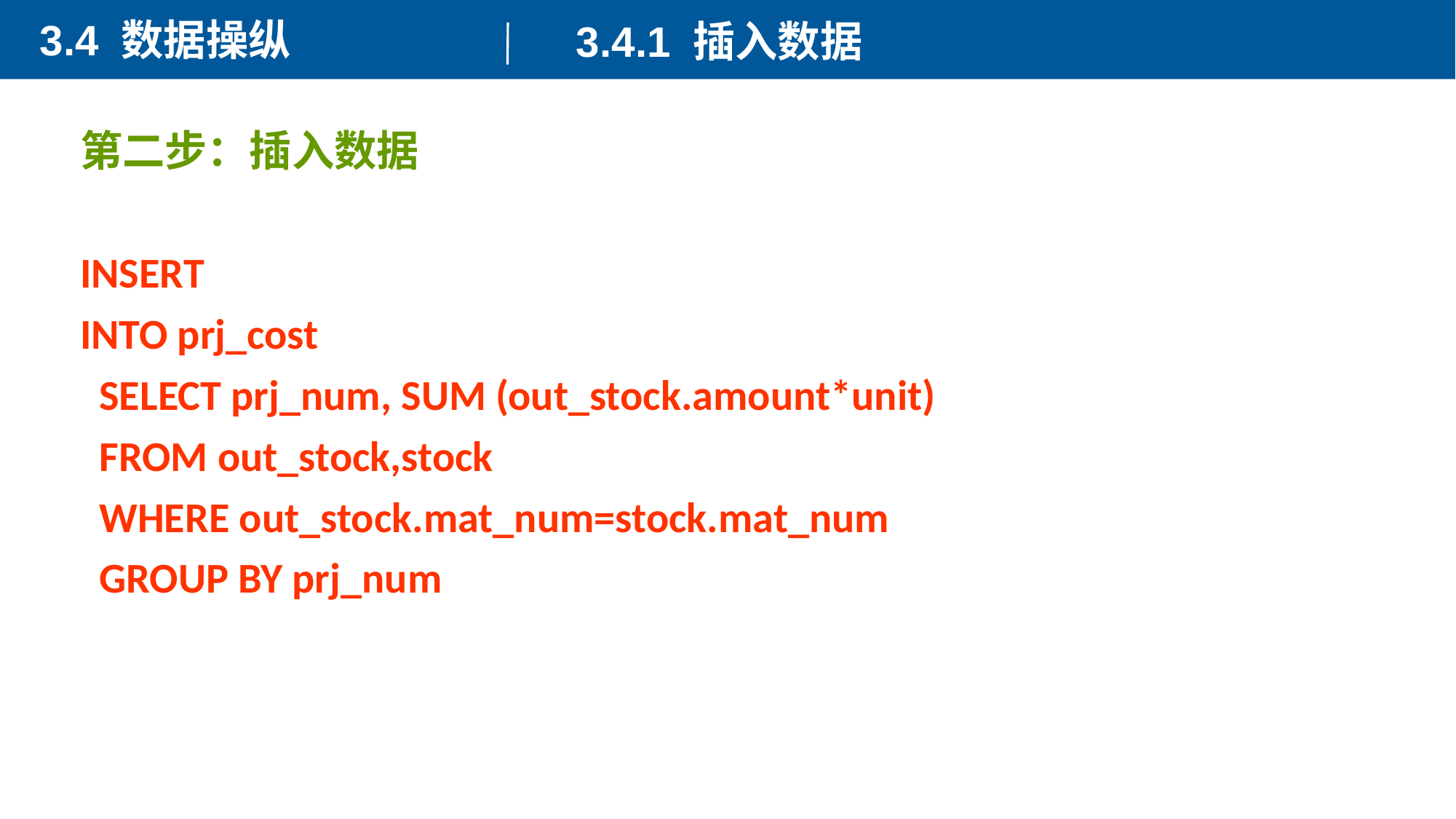

3.4 数据操纵
3.4.1 插入数据
第二步：插入数据

INSERT
INTO prj_cost
  SELECT prj_num, SUM (out_stock.amount*unit)
  FROM out_stock,stock
  WHERE out_stock.mat_num=stock.mat_num
  GROUP BY prj_num